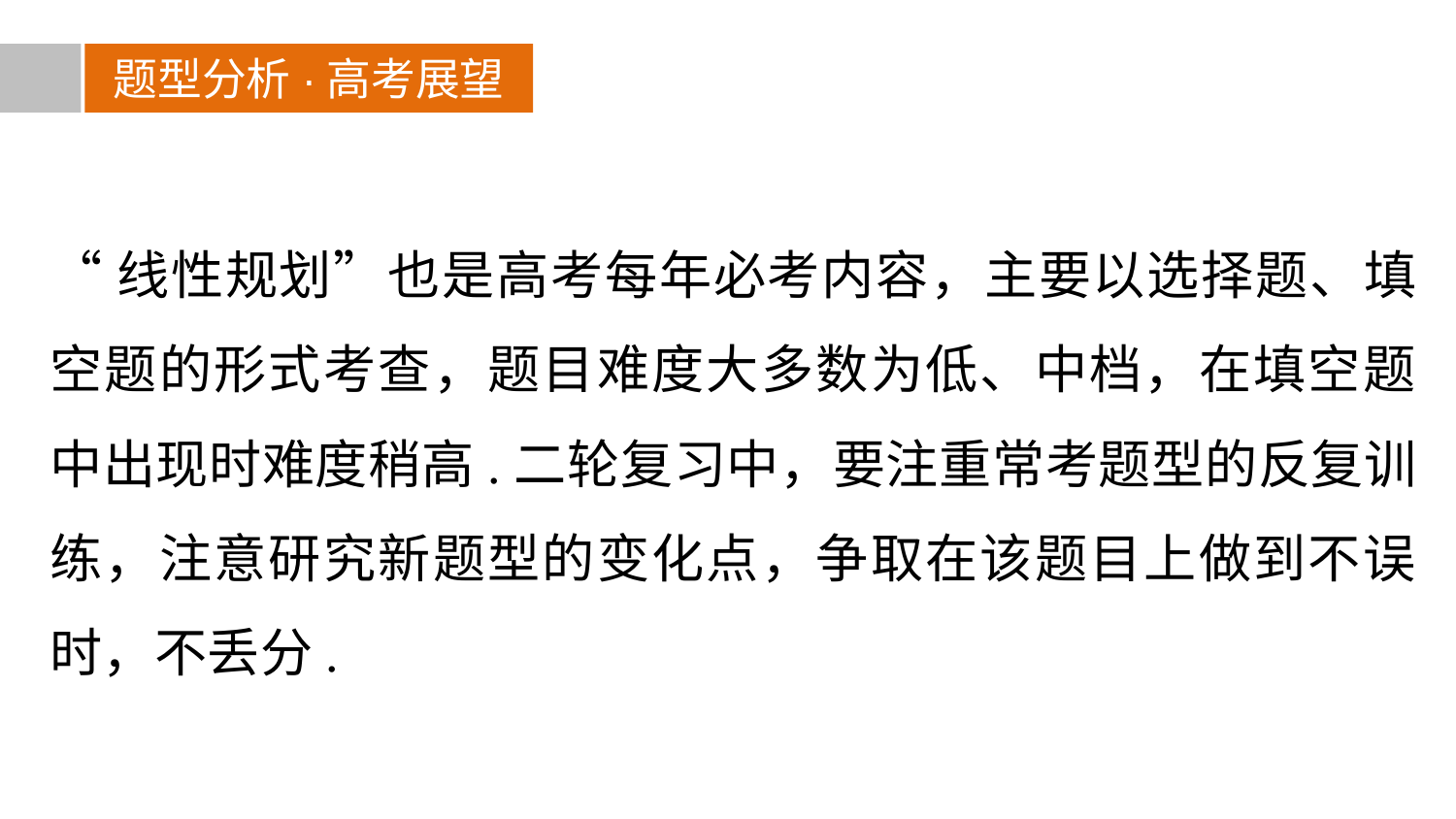

题型分析·高考展望
“线性规划”也是高考每年必考内容，主要以选择题、填空题的形式考查，题目难度大多数为低、中档，在填空题中出现时难度稍高.二轮复习中，要注重常考题型的反复训练，注意研究新题型的变化点，争取在该题目上做到不误时，不丢分.